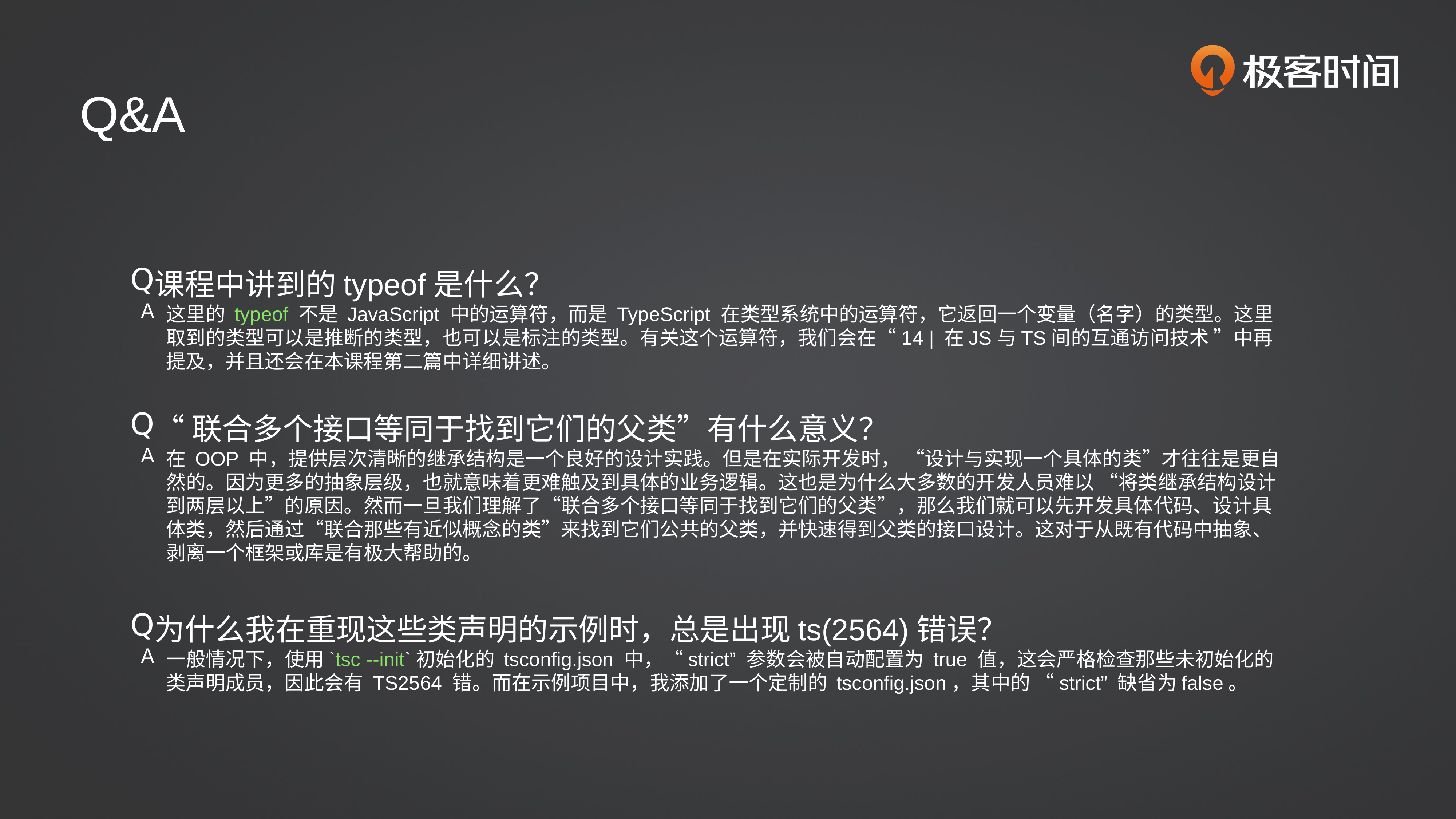

Q&A
课程中讲到的typeof是什么？
这里的 typeof 不是 JavaScript 中的运算符，而是 TypeScript 在类型系统中的运算符，它返回一个变量（名字）的类型。这里取到的类型可以是推断的类型，也可以是标注的类型。有关这个运算符，我们会在“14 | 在JS与TS间的互通访问技术 ”中再提及，并且还会在本课程第二篇中详细讲述。
“联合多个接口等同于找到它们的父类”有什么意义？
在 OOP 中，提供层次清晰的继承结构是一个良好的设计实践。但是在实际开发时， “设计与实现一个具体的类”才往往是更自然的。因为更多的抽象层级，也就意味着更难触及到具体的业务逻辑。这也是为什么大多数的开发人员难以 “将类继承结构设计到两层以上”的原因。然而一旦我们理解了“联合多个接口等同于找到它们的父类”，那么我们就可以先开发具体代码、设计具体类，然后通过“联合那些有近似概念的类”来找到它们公共的父类，并快速得到父类的接口设计。这对于从既有代码中抽象、剥离一个框架或库是有极大帮助的。
为什么我在重现这些类声明的示例时，总是出现ts(2564)错误？
一般情况下，使用`tsc --init`初始化的 tsconfig.json 中，“strict” 参数会被自动配置为 true 值，这会严格检查那些未初始化的类声明成员，因此会有 TS2564 错。而在示例项目中，我添加了一个定制的 tsconfig.json，其中的 “strict” 缺省为false。